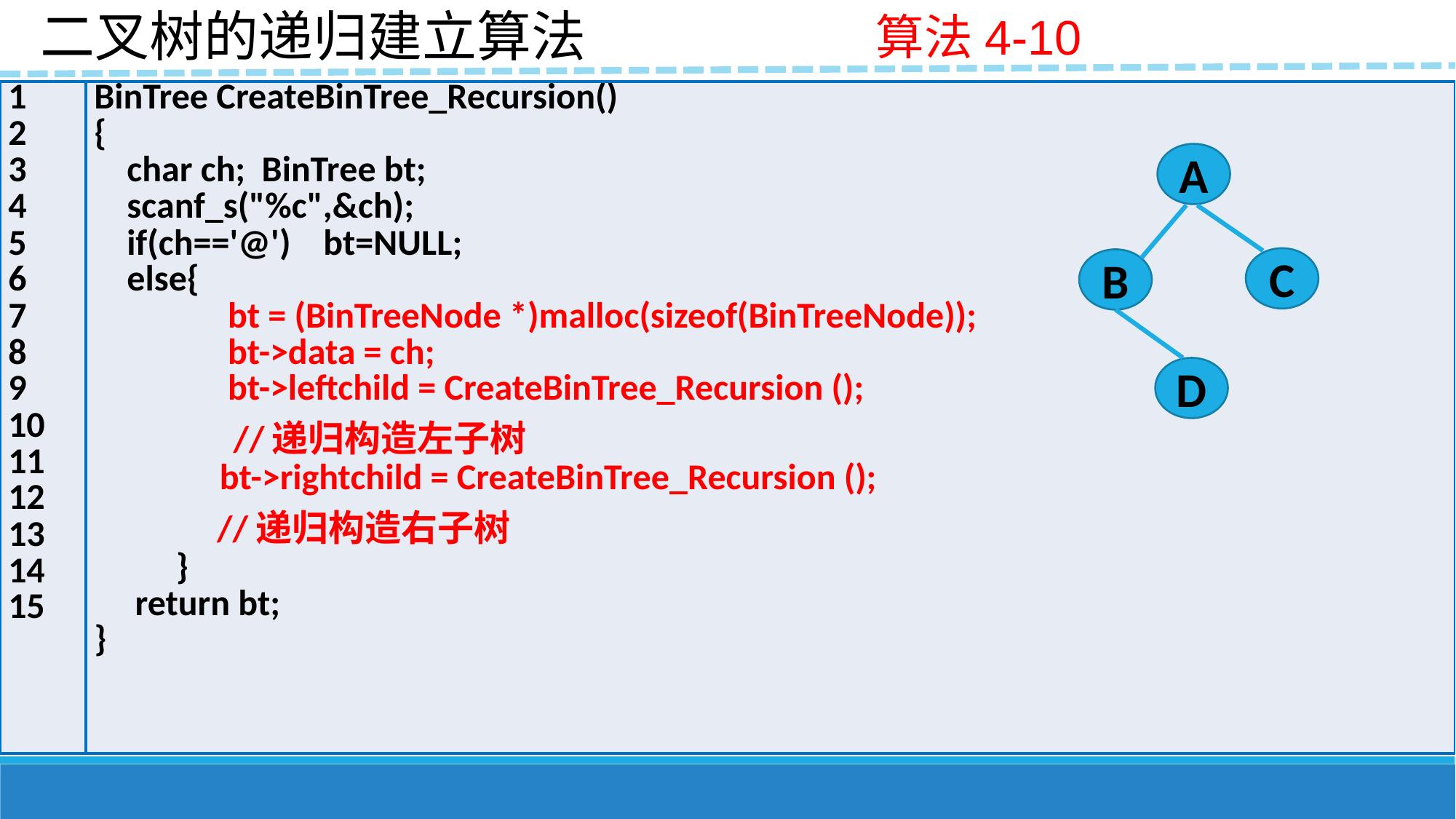

二叉树的递归建立算法
算法4-10
| 1 2 3 4 5 6 7 8 9 10 11 12 13 14 15 | BinTree CreateBinTree\_Recursion() { char ch; BinTree bt; scanf\_s("%c",&ch); if(ch=='@') bt=NULL; else{ bt = (BinTreeNode \*)malloc(sizeof(BinTreeNode)); bt->data = ch; bt->leftchild = CreateBinTree\_Recursion (); //递归构造左子树 bt->rightchild = CreateBinTree\_Recursion (); //递归构造右子树 } return bt; } |
| --- | --- |
A
C
B
D